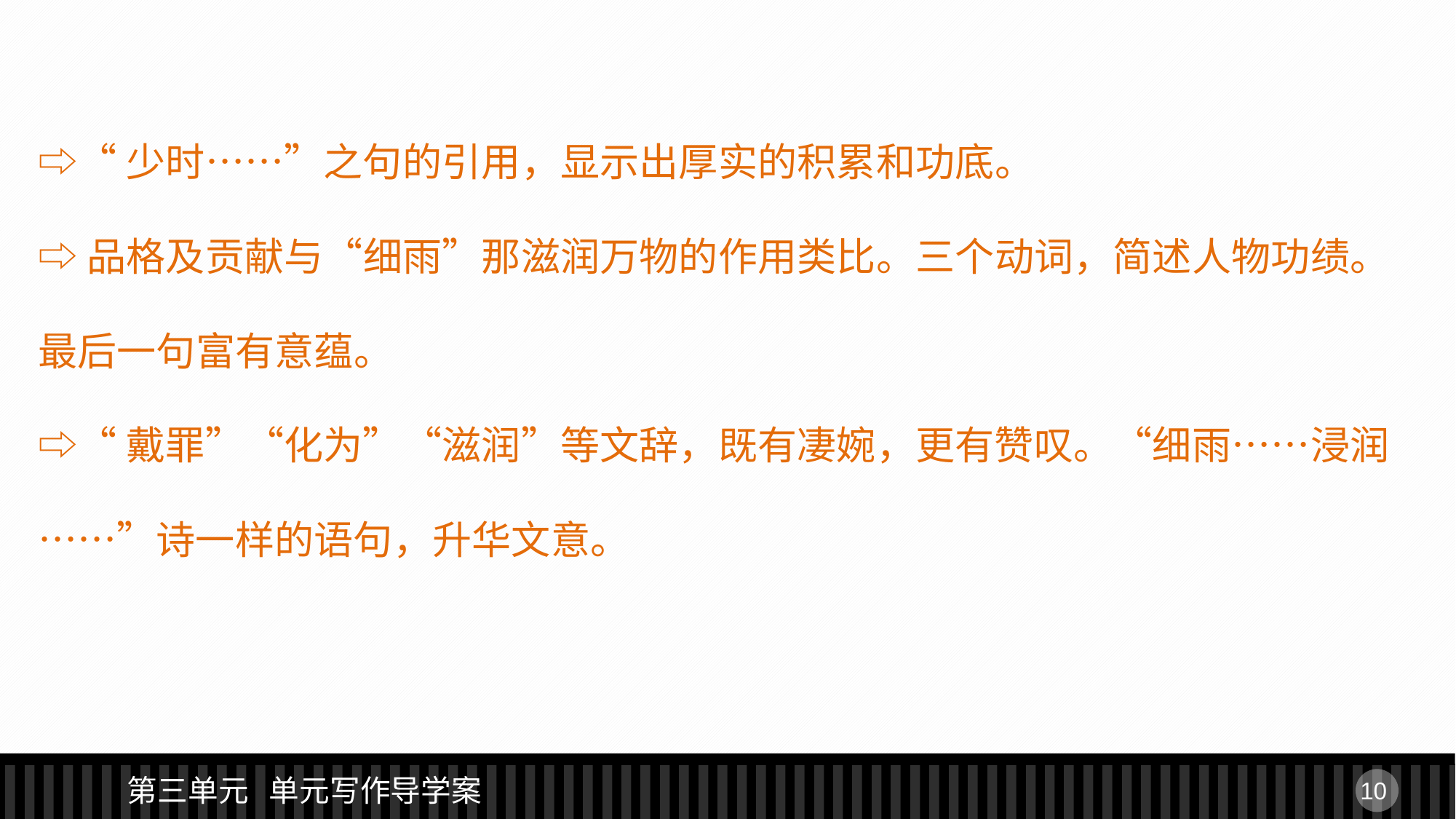

⇨“少时……”之句的引用，显示出厚实的积累和功底。
⇨品格及贡献与“细雨”那滋润万物的作用类比。三个动词，简述人物功绩。最后一句富有意蕴。
⇨“戴罪”“化为”“滋润”等文辞，既有凄婉，更有赞叹。“细雨……浸润……”诗一样的语句，升华文意。